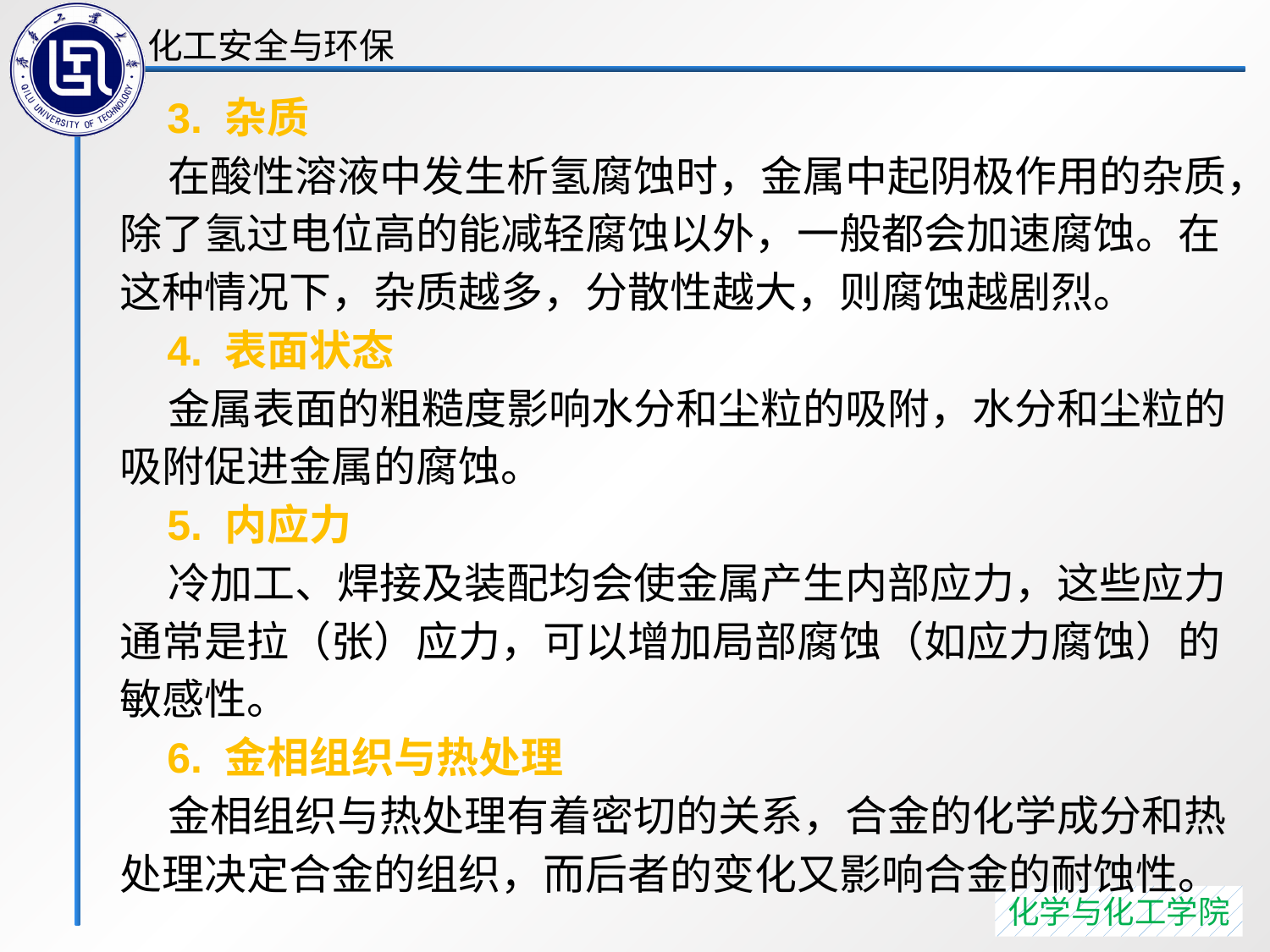

3. 杂质
    在酸性溶液中发生析氢腐蚀时，金属中起阴极作用的杂质，除了氢过电位高的能减轻腐蚀以外，一般都会加速腐蚀。在这种情况下，杂质越多，分散性越大，则腐蚀越剧烈。
    4. 表面状态
    金属表面的粗糙度影响水分和尘粒的吸附，水分和尘粒的吸附促进金属的腐蚀。
    5. 内应力
    冷加工、焊接及装配均会使金属产生内部应力，这些应力通常是拉（张）应力，可以增加局部腐蚀（如应力腐蚀）的敏感性。
    6. 金相组织与热处理
    金相组织与热处理有着密切的关系，合金的化学成分和热处理决定合金的组织，而后者的变化又影响合金的耐蚀性。